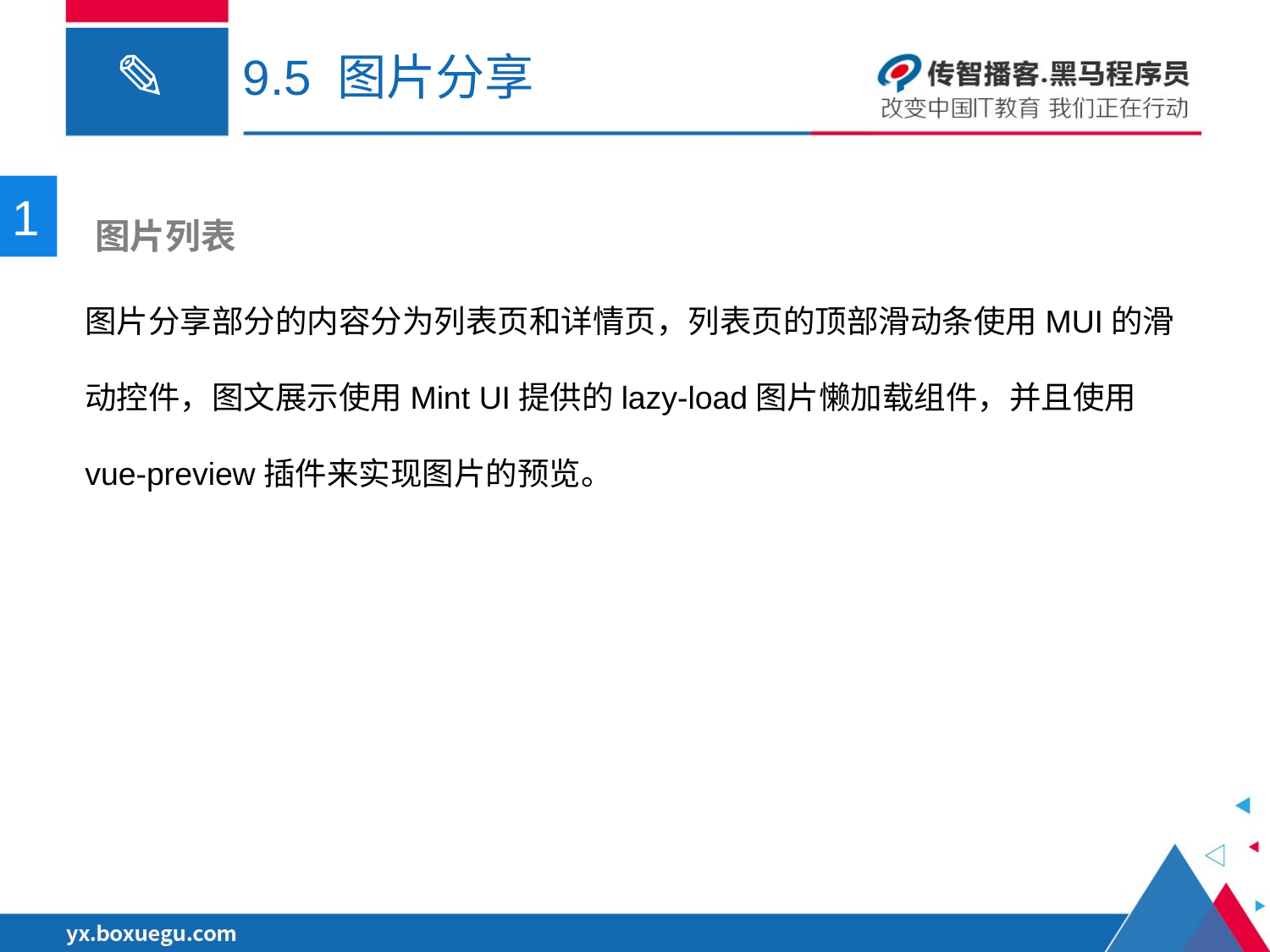

# 9.5 图片分享

1
  图片列表
图片分享部分的内容分为列表页和详情页，列表页的顶部滑动条使用MUI的滑动控件，图文展示使用Mint UI提供的lazy-load图片懒加载组件，并且使用vue-preview插件来实现图片的预览。